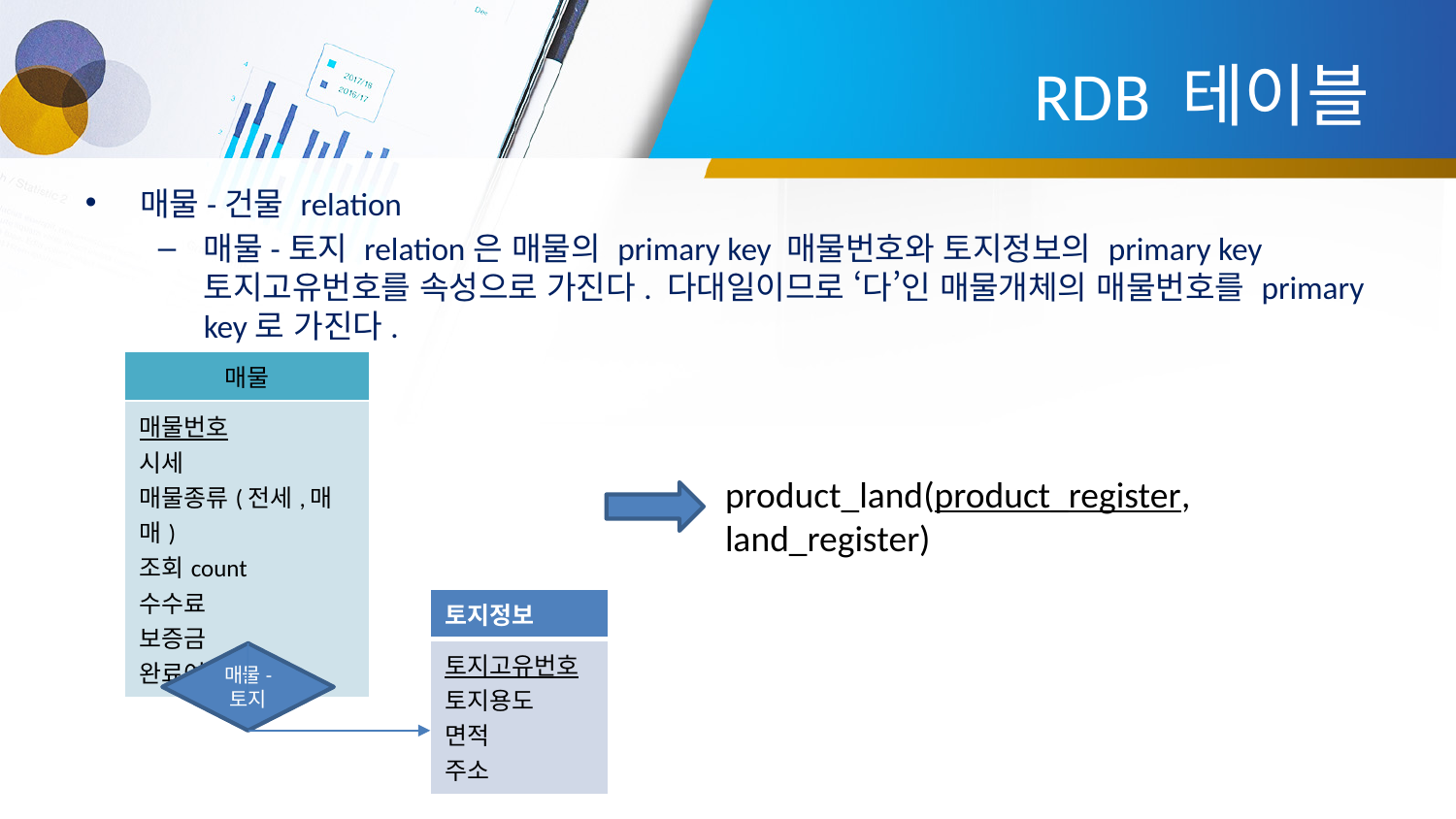

# RDB 테이블
매물-건물 relation
매물-토지 relation은 매물의 primary key 매물번호와 토지정보의 primary key 토지고유번호를 속성으로 가진다. 다대일이므로 ‘다’인 매물개체의 매물번호를 primary key로 가진다.

| 매물 |
| --- |
| 매물번호 시세 매물종류(전세,매매) 조회count 수수료 보증금 완료여부 |
product_land(product_register, land_register)

| 토지정보 |
| --- |
| 토지고유번호 토지용도 면적 주소 |
매물-
토지